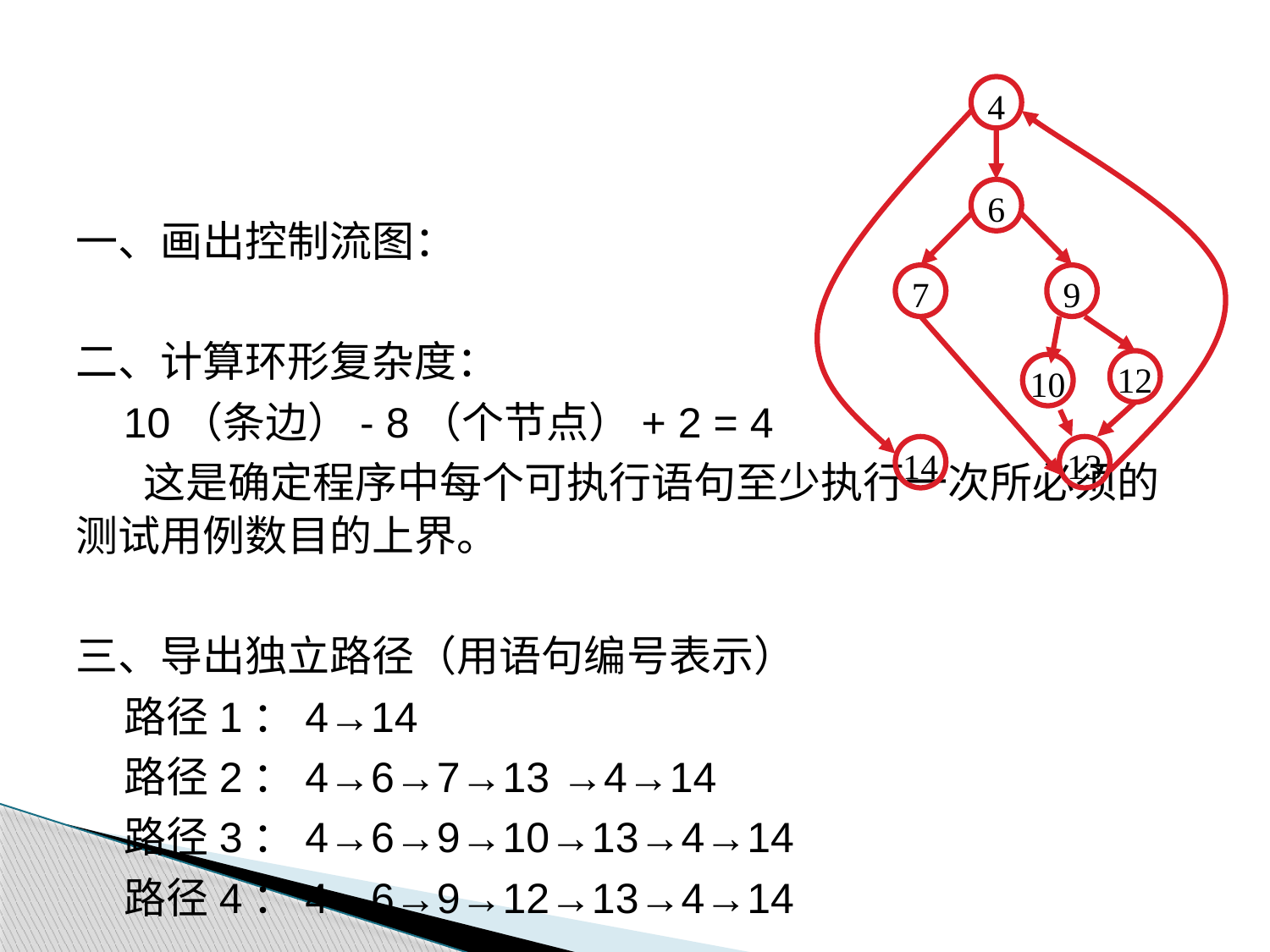

#
4

6

9

12
10

14
13

7

一、画出控制流图：

二、计算环形复杂度：
    10（条边）- 8（个节点）+ 2 = 4
      这是确定程序中每个可执行语句至少执行一次所必须的测试用例数目的上界。

三、导出独立路径（用语句编号表示）
    路径1：4→14
    路径2：4→6→7→13 →4→14
    路径3：4→6→9→10→13→4→14
    路径4：4→6→9→12→13→4→14